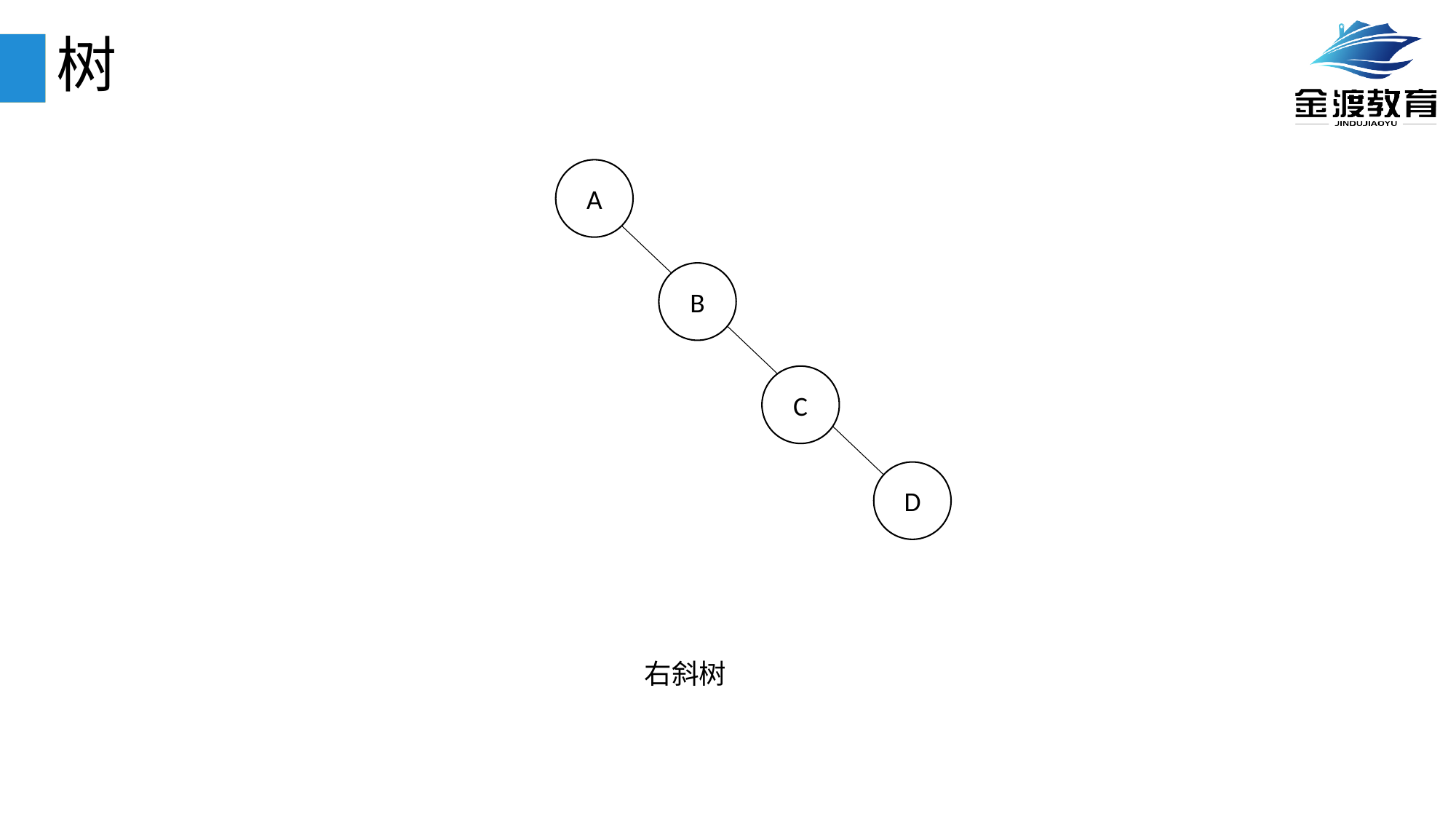

# 树
A
B
C
D
右斜树